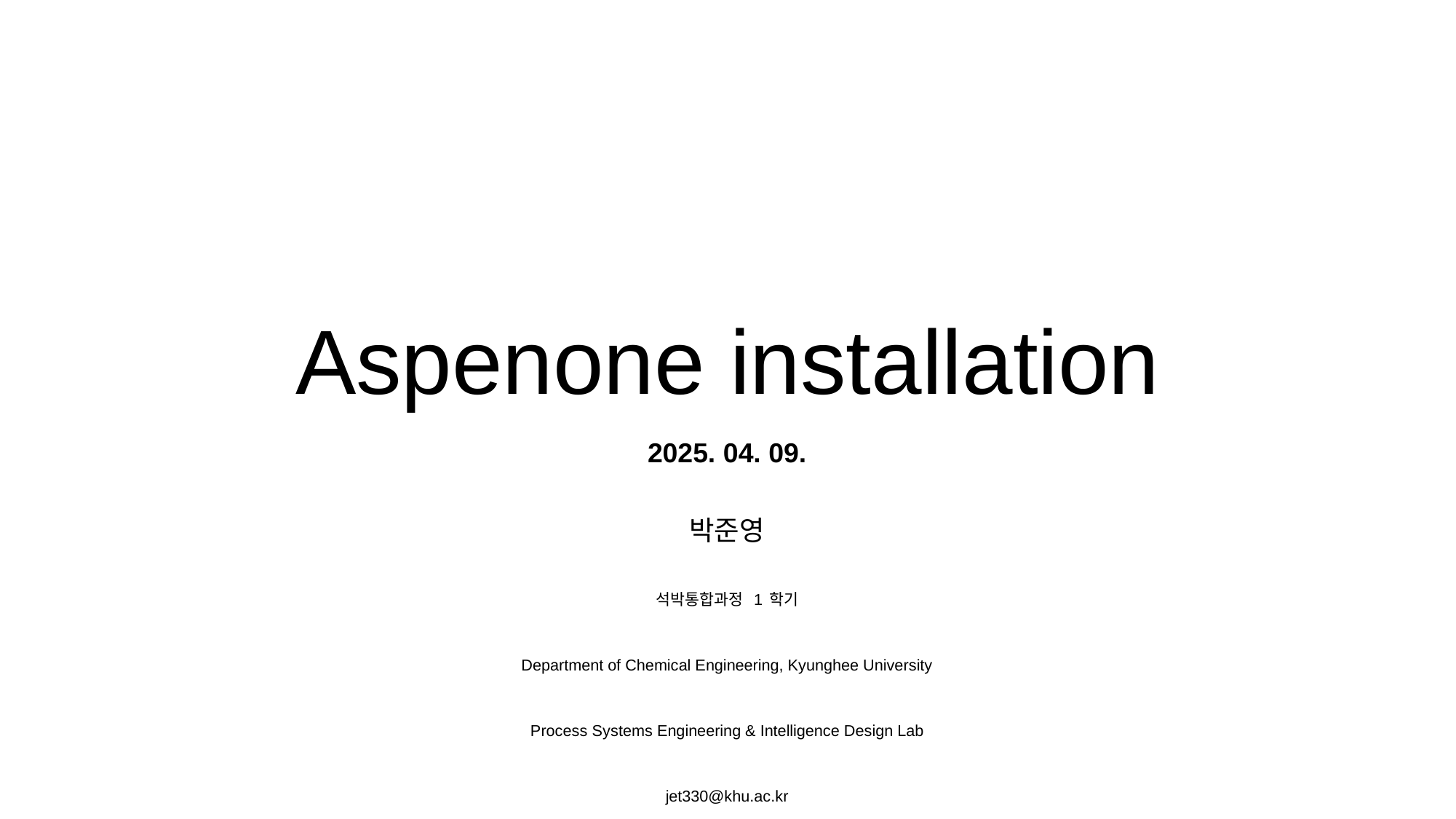

# Aspenone installation
2025. 04. 09.
박준영
석박통합과정 1학기
Department of Chemical Engineering, Kyunghee University
Process Systems Engineering & Intelligence Design Lab
jet330@khu.ac.kr